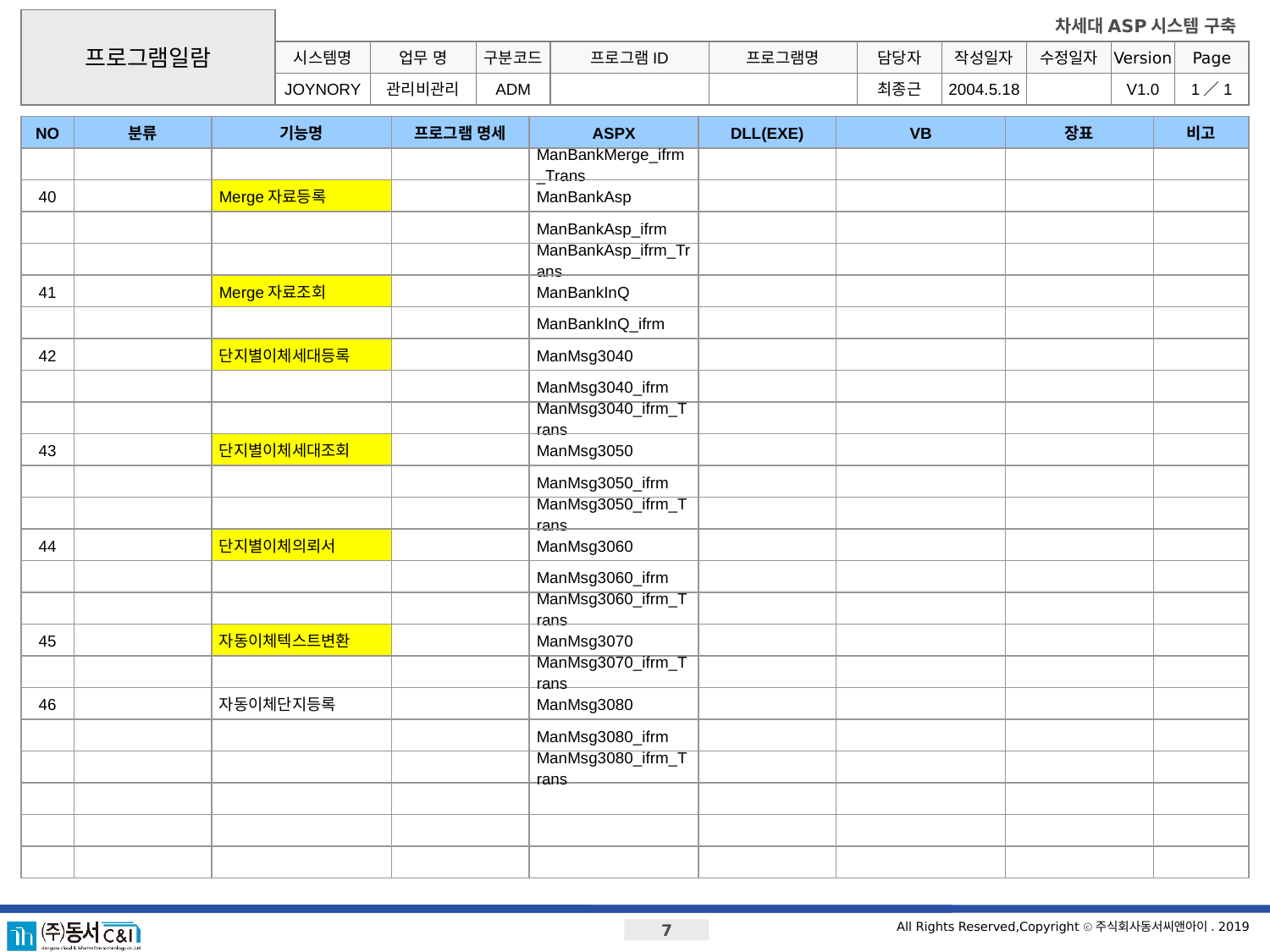

프로그램일람
시스템명
업무 명
구분코드
프로그램ID
프로그램명
JOYNORY
관리비관리
ADM

최종근
2004.5.18

V1.0
1／1
NO
분류
기능명
프로그램 명세
ASPX
DLL(EXE)
VB
장표
비고

ManBankMerge_ifrm_Trans

40

Merge자료등록

ManBankAsp

ManBankAsp_ifrm

ManBankAsp_ifrm_Trans

41

Merge자료조회

ManBankInQ

ManBankInQ_ifrm

42

단지별이체세대등록

ManMsg3040

ManMsg3040_ifrm

ManMsg3040_ifrm_Trans

43

단지별이체세대조회

ManMsg3050

ManMsg3050_ifrm

ManMsg3050_ifrm_Trans

44

단지별이체의뢰서

ManMsg3060

ManMsg3060_ifrm

ManMsg3060_ifrm_Trans

45

자동이체텍스트변환

ManMsg3070

ManMsg3070_ifrm_Trans

46

자동이체단지등록

ManMsg3080

ManMsg3080_ifrm

ManMsg3080_ifrm_Trans